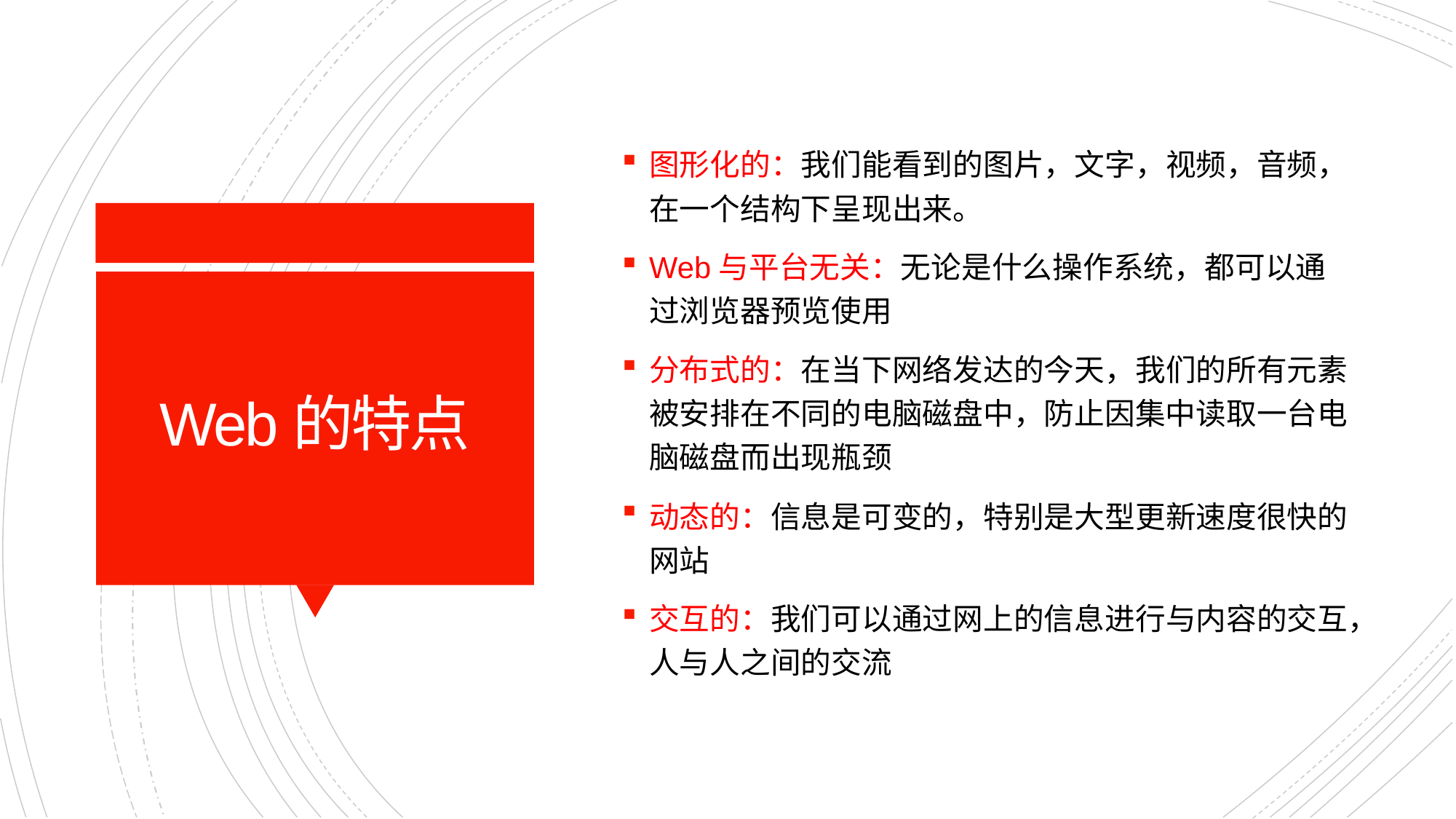

图形化的：我们能看到的图片，文字，视频，音频，在一个结构下呈现出来。
Web与平台无关：无论是什么操作系统，都可以通过浏览器预览使用
分布式的：在当下网络发达的今天，我们的所有元素被安排在不同的电脑磁盘中，防止因集中读取一台电脑磁盘而出现瓶颈
动态的：信息是可变的，特别是大型更新速度很快的网站
交互的：我们可以通过网上的信息进行与内容的交互，人与人之间的交流
# Web的特点